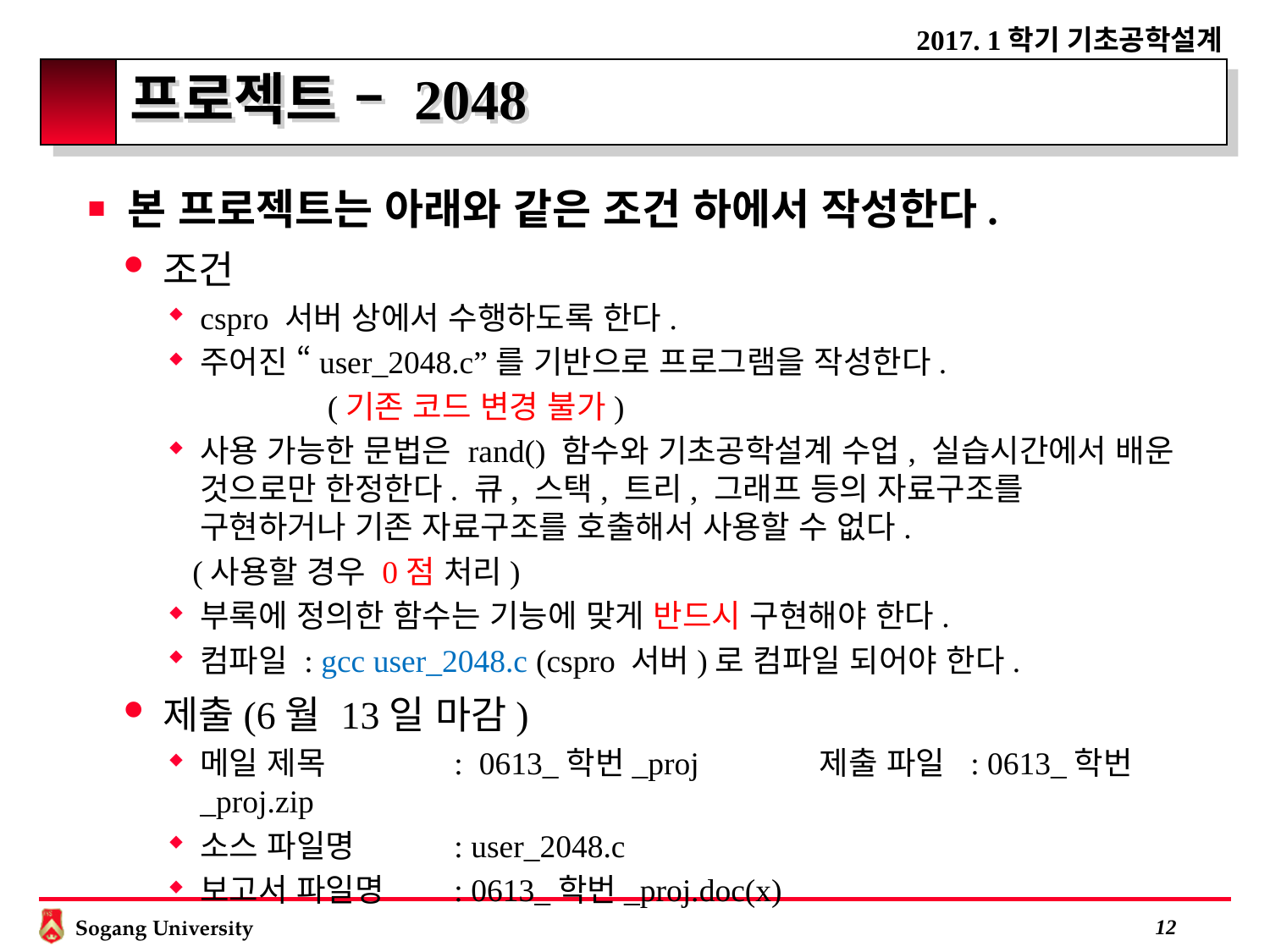

# 프로젝트 – 2048
본 프로젝트는 아래와 같은 조건 하에서 작성한다.
조건
cspro 서버 상에서 수행하도록 한다.
주어진 “user_2048.c”를 기반으로 프로그램을 작성한다.
	    (기존 코드 변경 불가)
사용 가능한 문법은 rand() 함수와 기초공학설계 수업, 실습시간에서 배운 것으로만 한정한다. 큐, 스택, 트리, 그래프 등의 자료구조를 구현하거나 기존 자료구조를 호출해서 사용할 수 없다.
   (사용할 경우 0점 처리)
부록에 정의한 함수는 기능에 맞게 반드시 구현해야 한다.
컴파일 : gcc user_2048.c (cspro 서버)로 컴파일 되어야 한다.
제출(6월 13일 마감)
메일 제목 	:  0613_학번_proj              제출 파일  : 0613_학번_proj.zip
소스 파일명	: user_2048.c
보고서 파일명	: 0613_학번_proj.doc(x)
 12